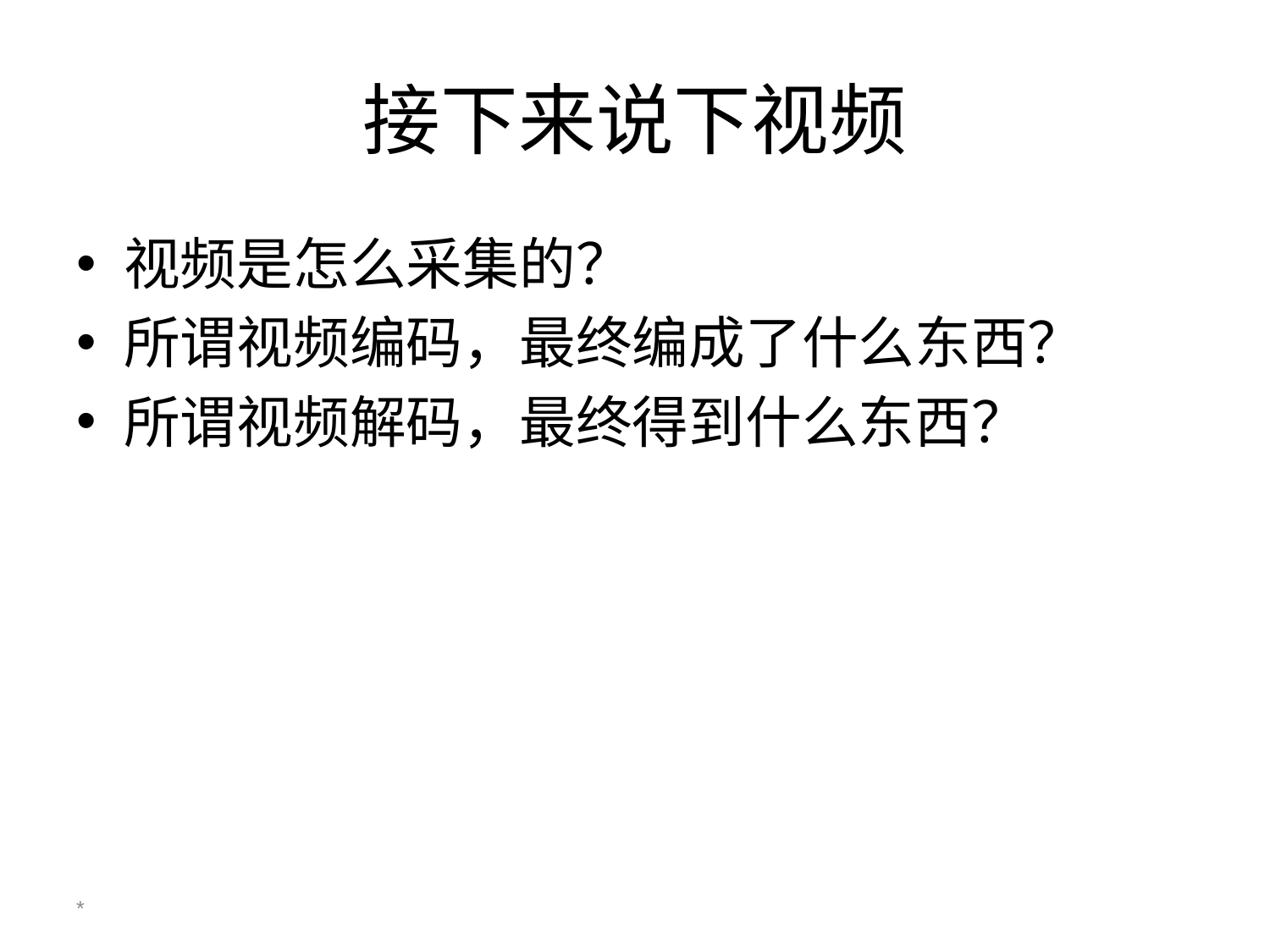

接下来说下视频
视频是怎么采集的？
所谓视频编码，最终编成了什么东西？
所谓视频解码，最终得到什么东西？
*